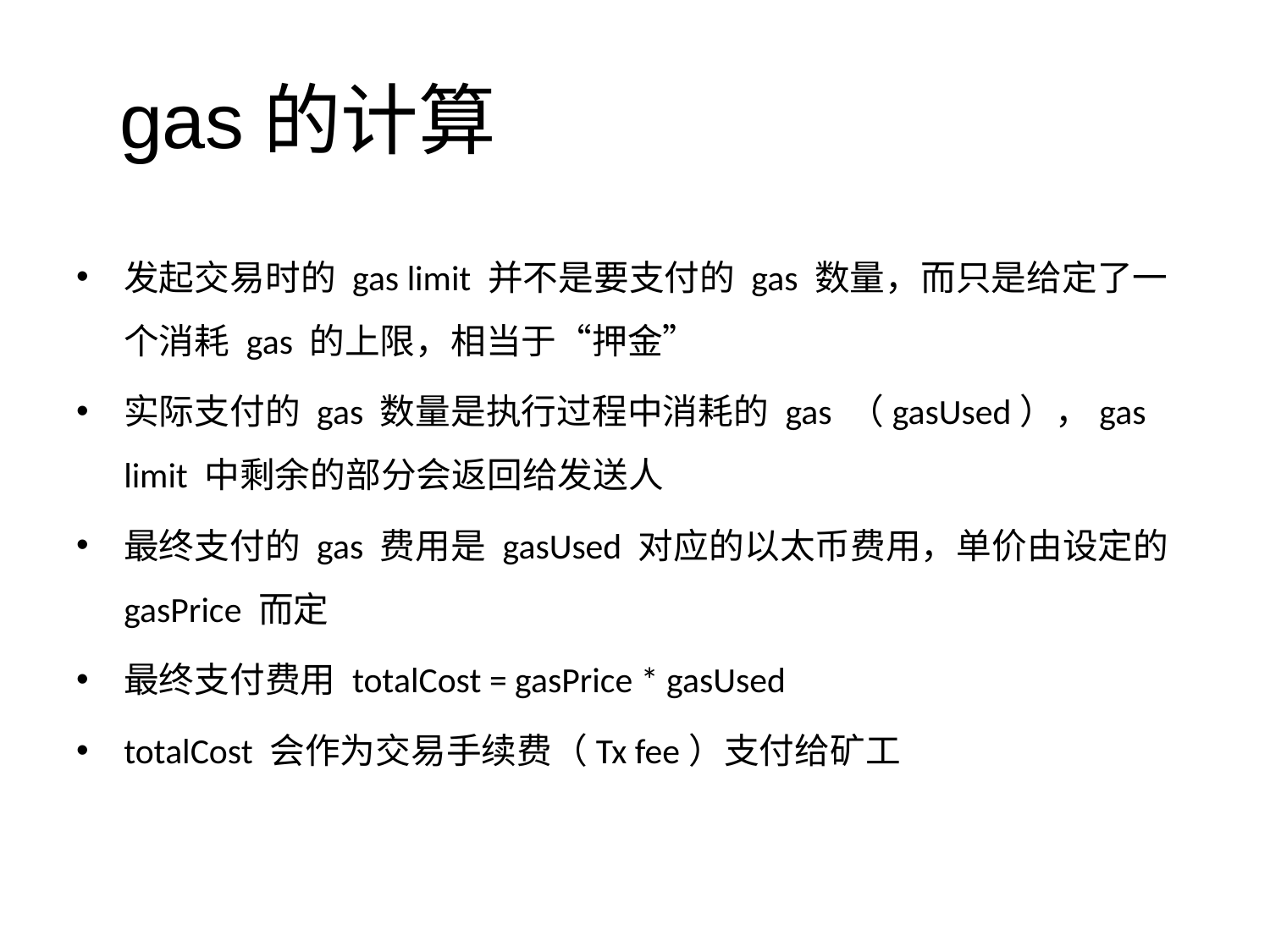

# gas的计算
发起交易时的 gas limit 并不是要支付的 gas 数量，而只是给定了一个消耗 gas 的上限，相当于“押金”
实际支付的 gas 数量是执行过程中消耗的 gas （gasUsed），gas limit 中剩余的部分会返回给发送人
最终支付的 gas 费用是 gasUsed 对应的以太币费用，单价由设定的 gasPrice 而定
最终支付费用 totalCost = gasPrice * gasUsed
totalCost 会作为交易手续费（Tx fee）支付给矿工